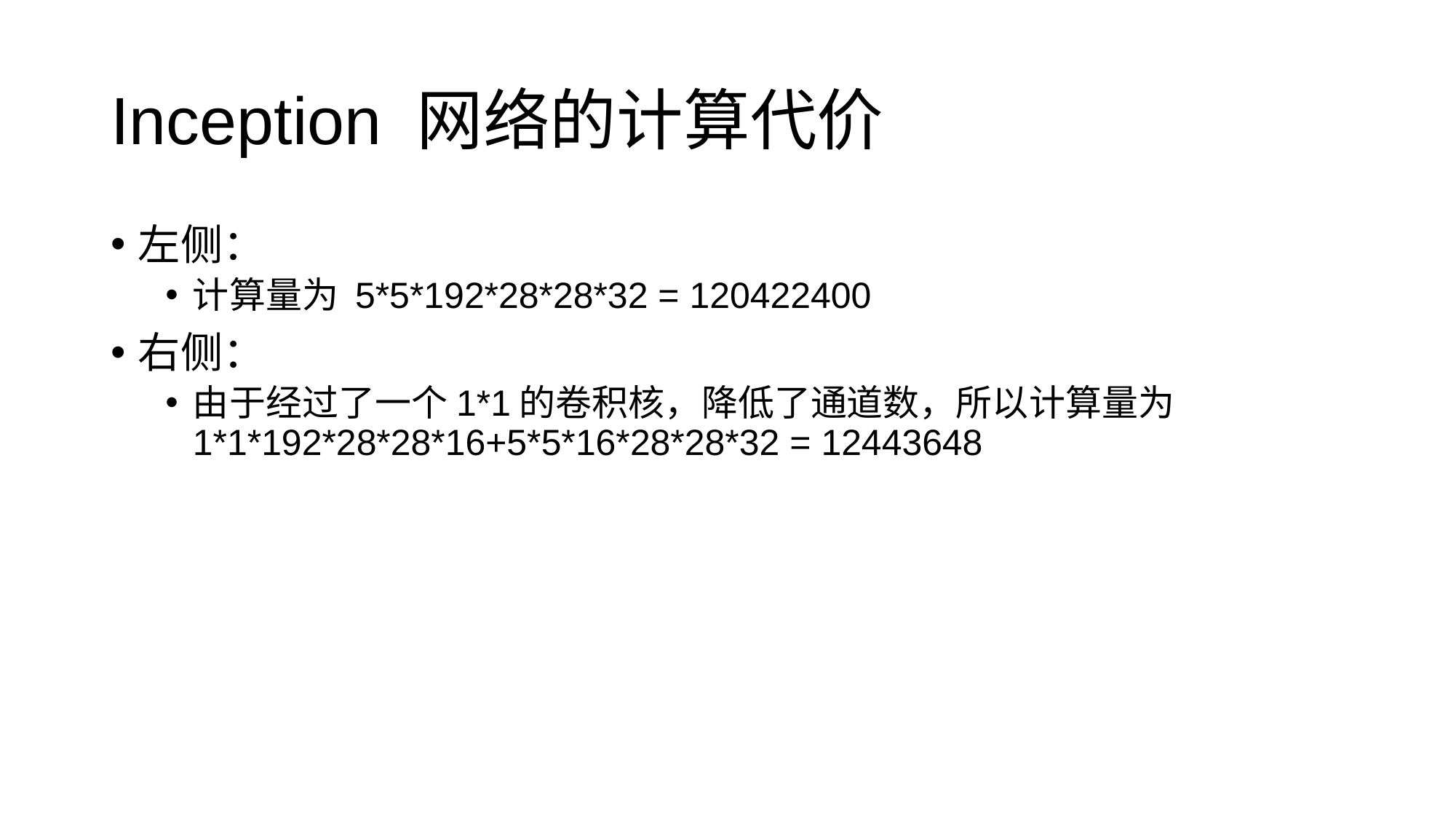

# Inception 网络的计算代价
左侧：
计算量为 5*5*192*28*28*32 = 120422400
右侧：
由于经过了一个1*1的卷积核，降低了通道数，所以计算量为1*1*192*28*28*16+5*5*16*28*28*32 = 12443648